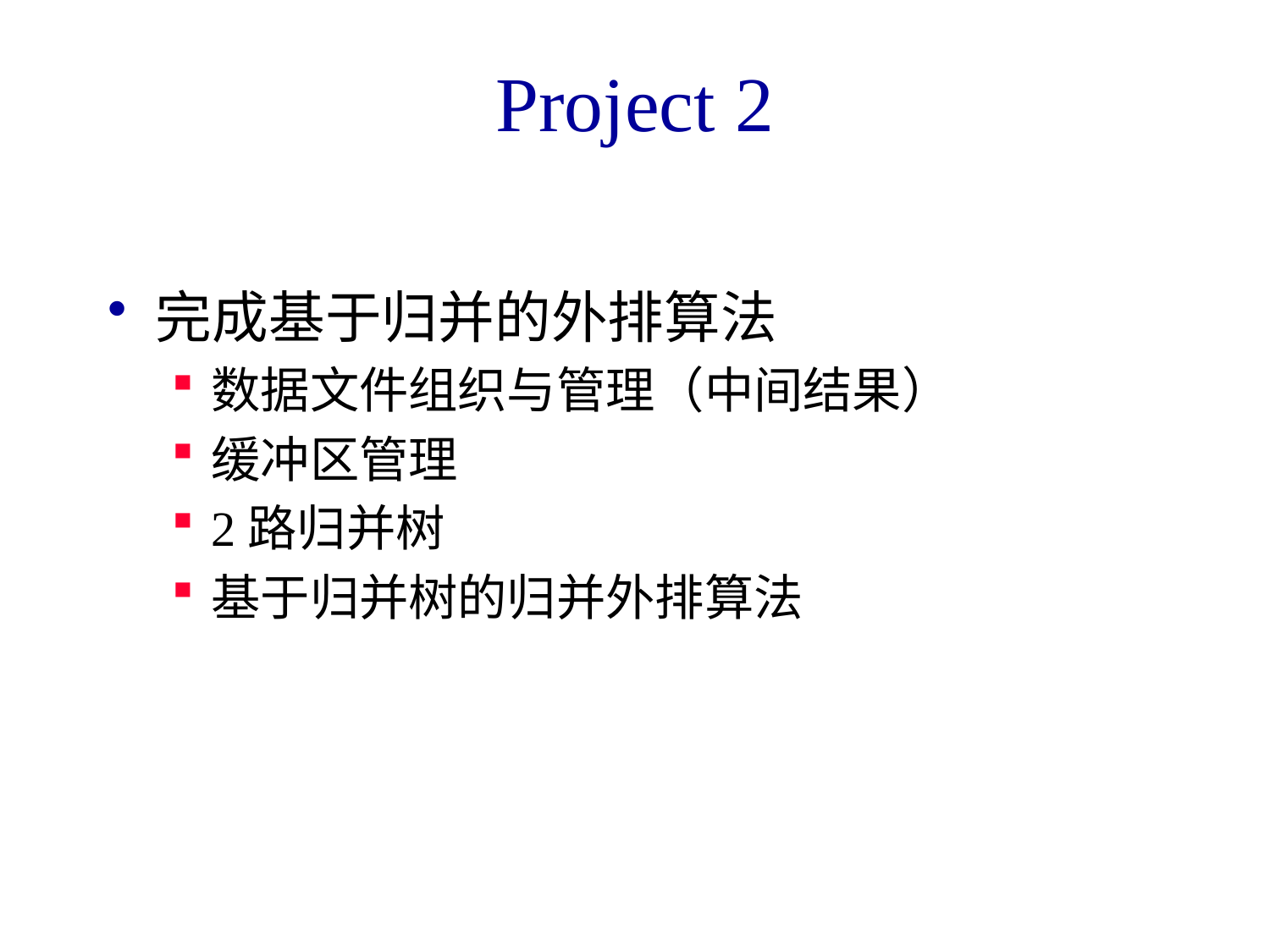

# Project 2
完成基于归并的外排算法
数据文件组织与管理（中间结果）
缓冲区管理
2路归并树
基于归并树的归并外排算法